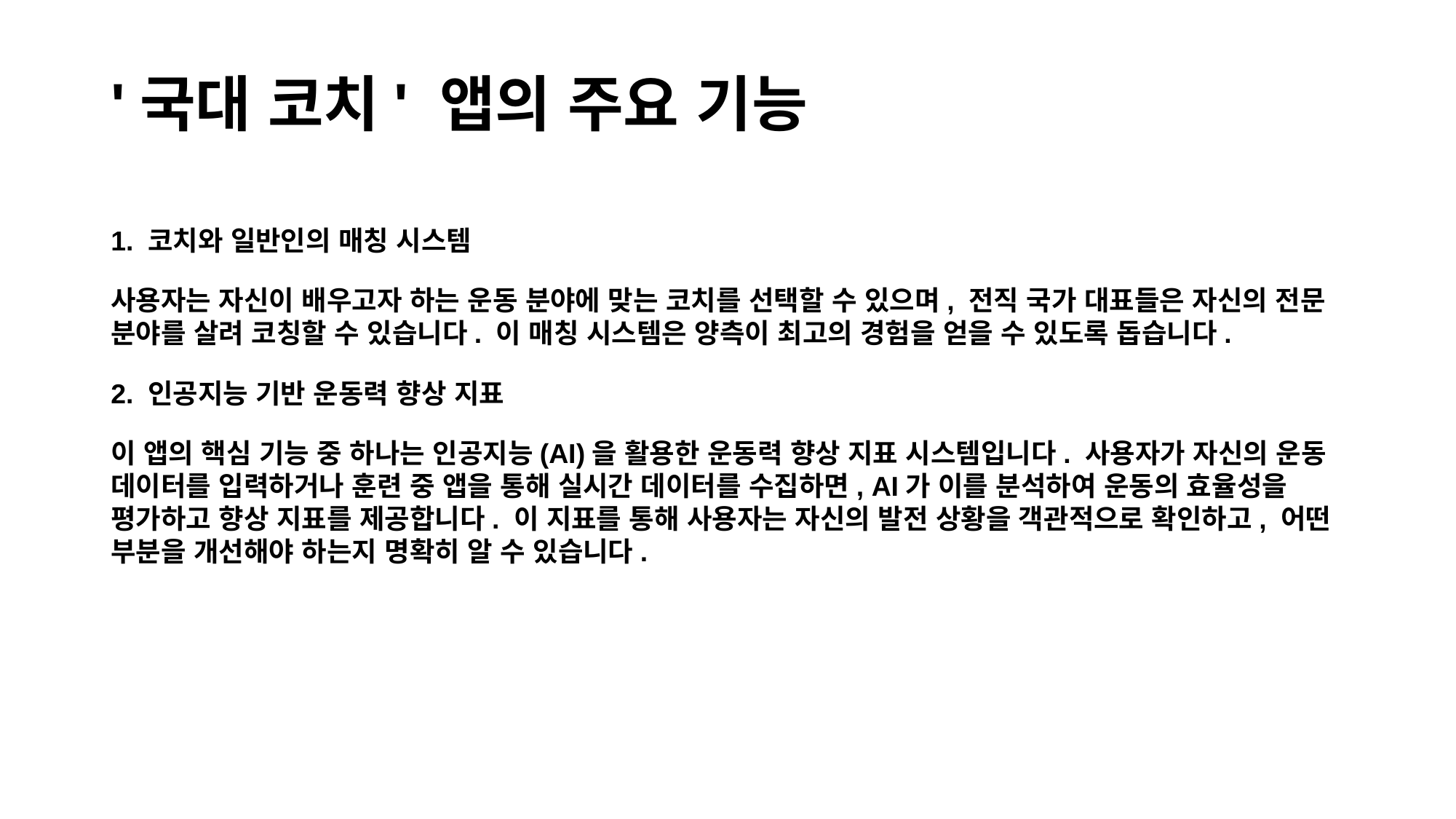

# '국대 코치' 앱의 주요 기능
1. 코치와 일반인의 매칭 시스템
사용자는 자신이 배우고자 하는 운동 분야에 맞는 코치를 선택할 수 있으며, 전직 국가 대표들은 자신의 전문 분야를 살려 코칭할 수 있습니다. 이 매칭 시스템은 양측이 최고의 경험을 얻을 수 있도록 돕습니다.
2. 인공지능 기반 운동력 향상 지표
이 앱의 핵심 기능 중 하나는 인공지능(AI)을 활용한 운동력 향상 지표 시스템입니다. 사용자가 자신의 운동 데이터를 입력하거나 훈련 중 앱을 통해 실시간 데이터를 수집하면, AI가 이를 분석하여 운동의 효율성을 평가하고 향상 지표를 제공합니다. 이 지표를 통해 사용자는 자신의 발전 상황을 객관적으로 확인하고, 어떤 부분을 개선해야 하는지 명확히 알 수 있습니다.